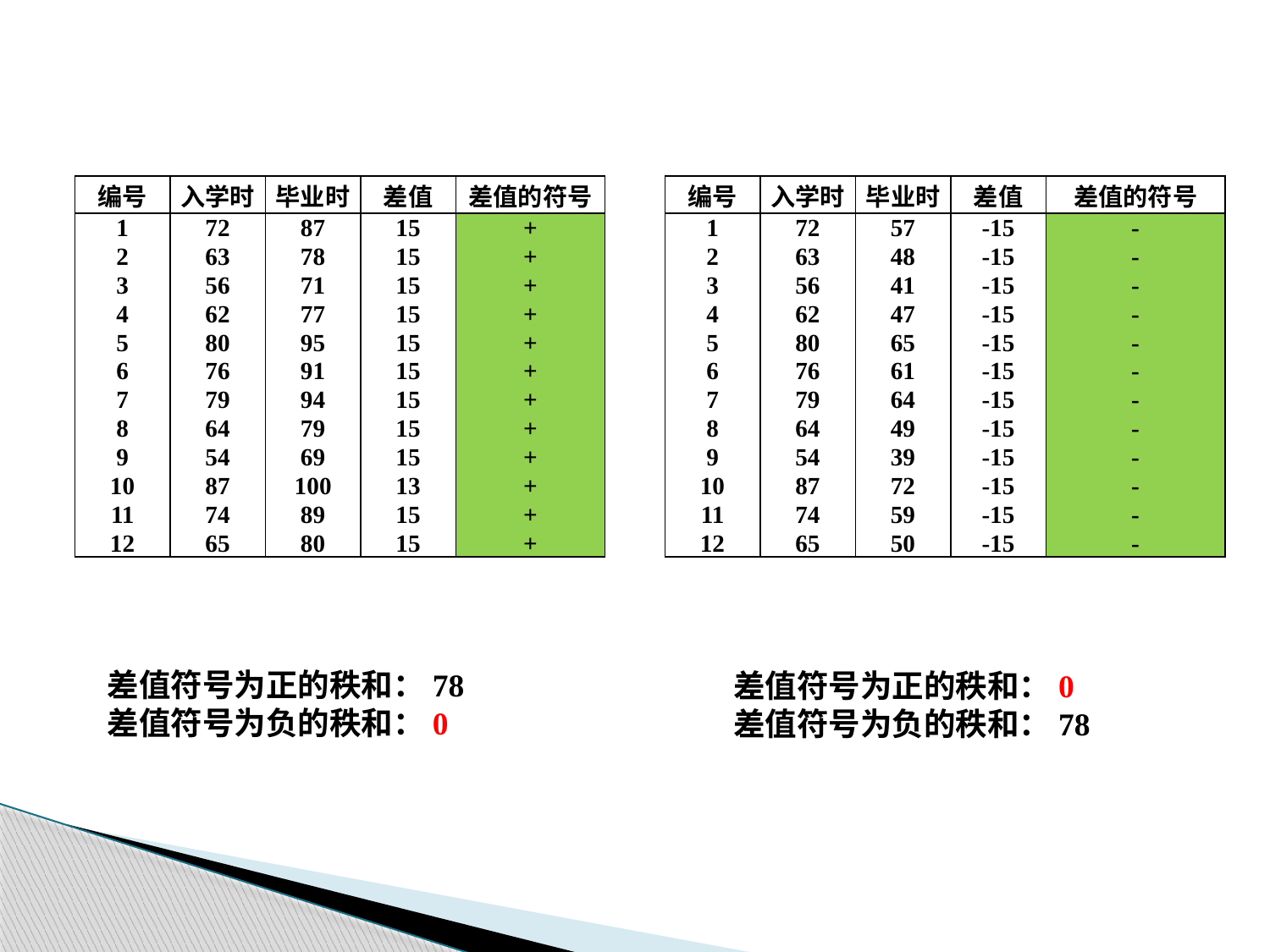

| 编号 | 入学时 | 毕业时 | 差值 | 差值的符号 |
| --- | --- | --- | --- | --- |
| 1 | 72 | 87 | 15 | + |
| 2 | 63 | 78 | 15 | + |
| 3 | 56 | 71 | 15 | + |
| 4 | 62 | 77 | 15 | + |
| 5 | 80 | 95 | 15 | + |
| 6 | 76 | 91 | 15 | + |
| 7 | 79 | 94 | 15 | + |
| 8 | 64 | 79 | 15 | + |
| 9 | 54 | 69 | 15 | + |
| 10 | 87 | 100 | 13 | + |
| 11 | 74 | 89 | 15 | + |
| 12 | 65 | 80 | 15 | + |
| 编号 | 入学时 | 毕业时 | 差值 | 差值的符号 |
| --- | --- | --- | --- | --- |
| 1 | 72 | 57 | -15 | - |
| 2 | 63 | 48 | -15 | - |
| 3 | 56 | 41 | -15 | - |
| 4 | 62 | 47 | -15 | - |
| 5 | 80 | 65 | -15 | - |
| 6 | 76 | 61 | -15 | - |
| 7 | 79 | 64 | -15 | - |
| 8 | 64 | 49 | -15 | - |
| 9 | 54 | 39 | -15 | - |
| 10 | 87 | 72 | -15 | - |
| 11 | 74 | 59 | -15 | - |
| 12 | 65 | 50 | -15 | - |
差值符号为正的秩和：78
差值符号为负的秩和：0
差值符号为正的秩和：0
差值符号为负的秩和：78